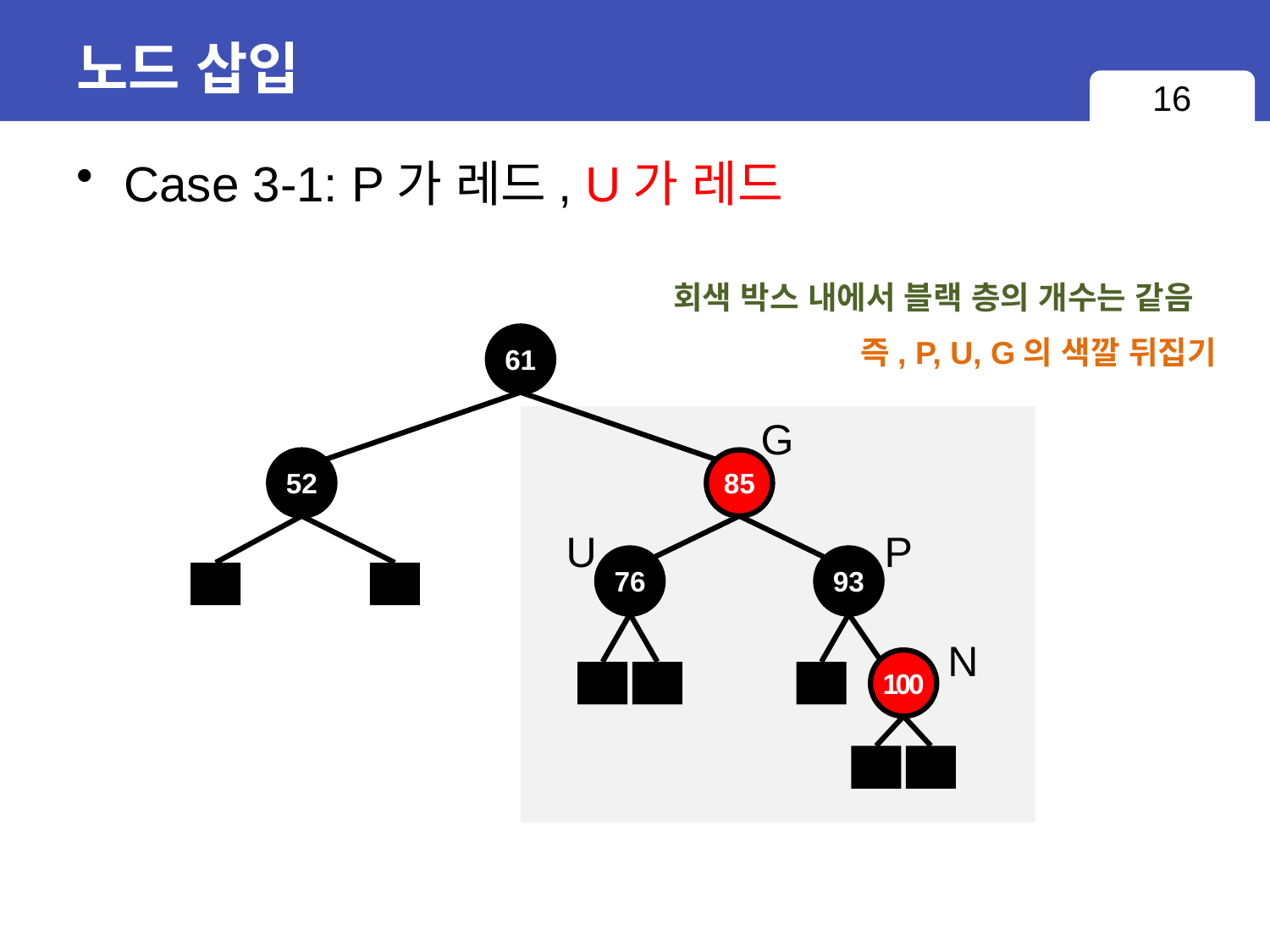

# 노드 삽입
16
Case 3-1: P가 레드, U가 레드
회색 박스 내에서 블랙 층의 개수는 같음
61
즉, P, U, G의 색깔 뒤집기

G
52
85
U
P
76
93

N
100